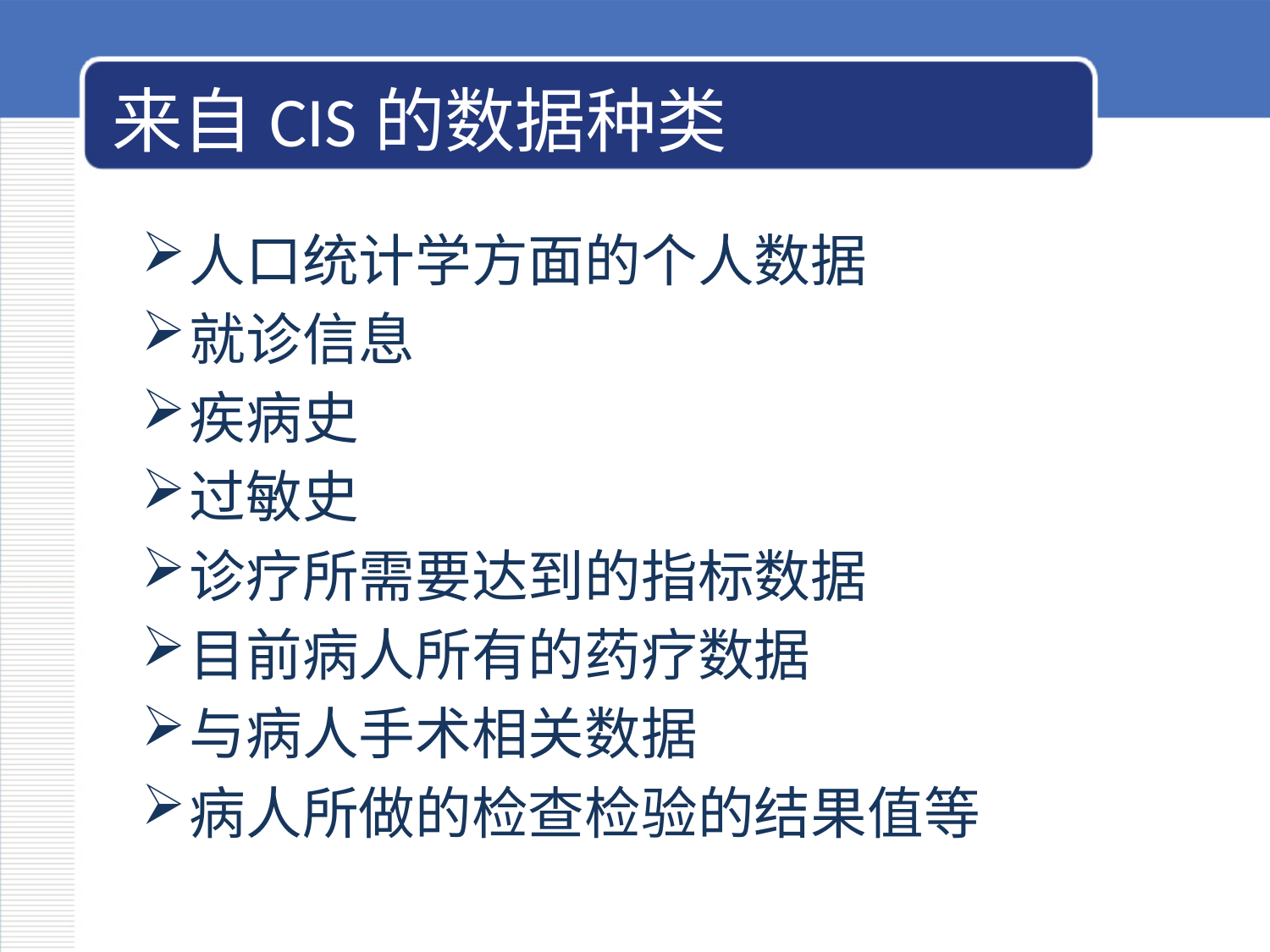

# 来自CIS的数据种类
人口统计学方面的个人数据
就诊信息
疾病史
过敏史
诊疗所需要达到的指标数据
目前病人所有的药疗数据
与病人手术相关数据
病人所做的检查检验的结果值等